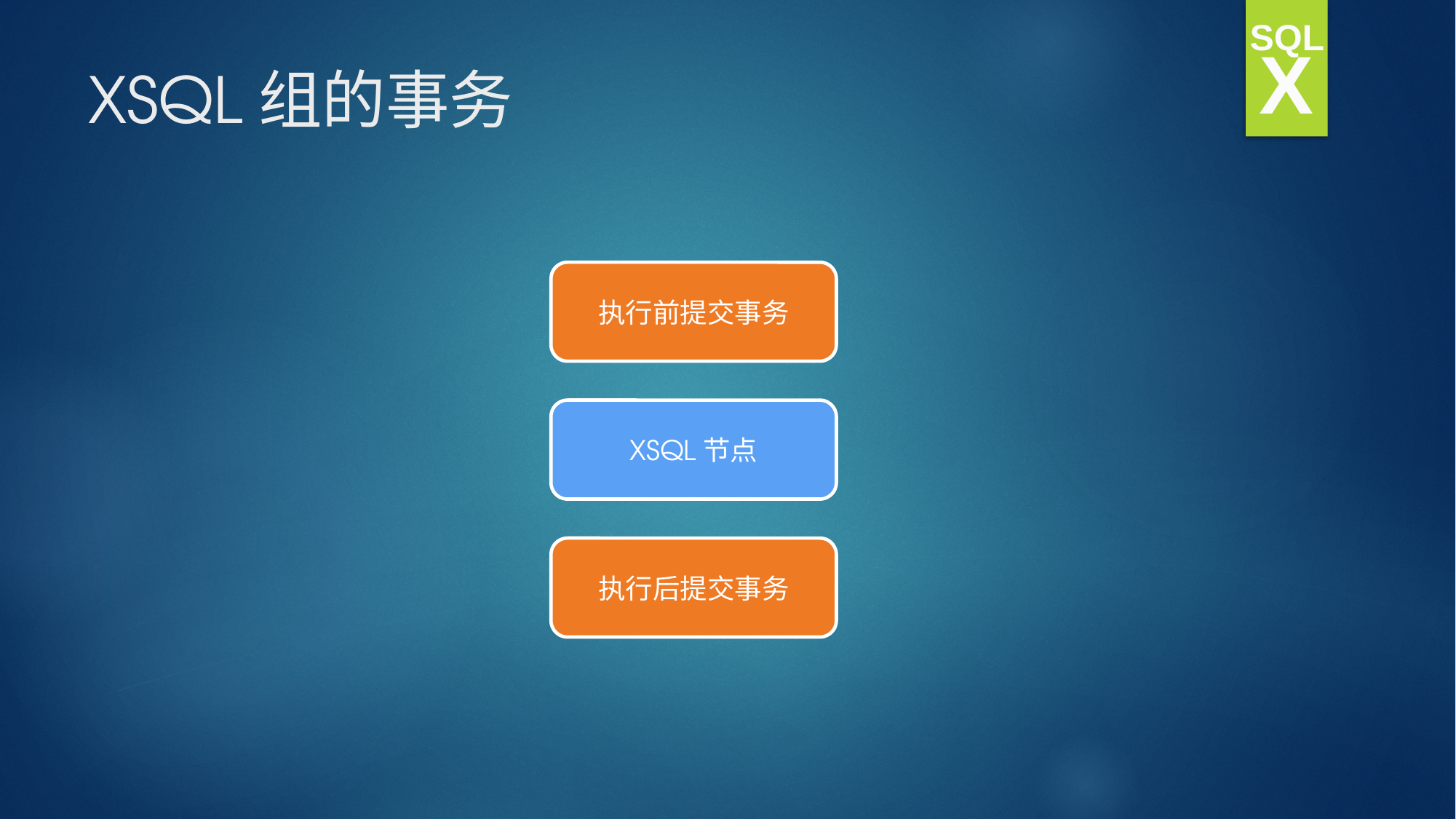

SQL
X
# XSQL组的事务
执行前提交事务
XSQL节点
执行后提交事务